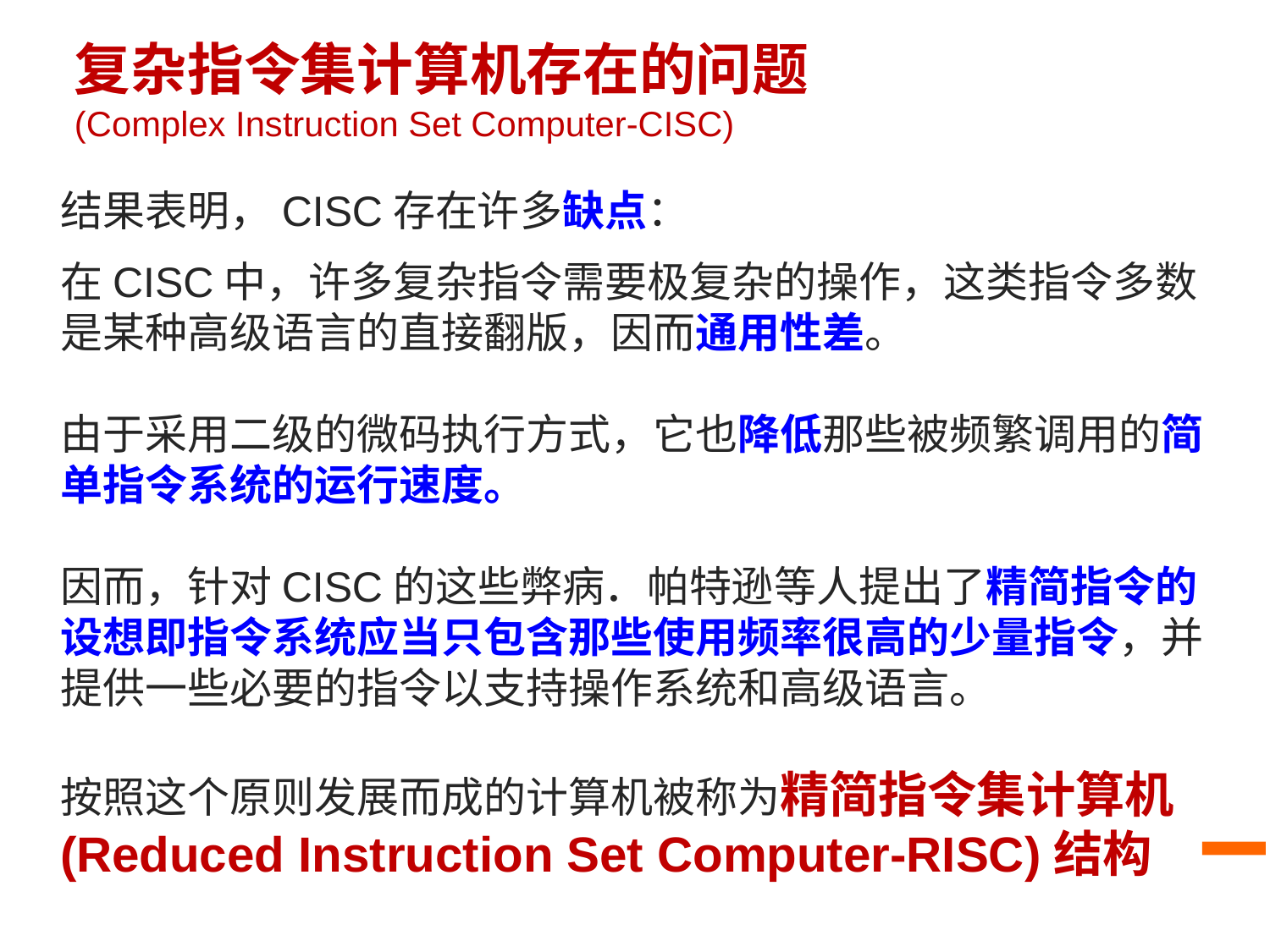

复杂指令集计算机存在的问题
(Complex Instruction Set Computer-CISC)
结果表明，CISC存在许多缺点：

在CISC中，许多复杂指令需要极复杂的操作，这类指令多数是某种高级语言的直接翻版，因而通用性差。

由于采用二级的微码执行方式，它也降低那些被频繁调用的简单指令系统的运行速度。

因而，针对CISC的这些弊病．帕特逊等人提出了精简指令的设想即指令系统应当只包含那些使用频率很高的少量指令，并提供一些必要的指令以支持操作系统和高级语言。

按照这个原则发展而成的计算机被称为精简指令集计算机(Reduced Instruction Set Computer-RISC)结构
7